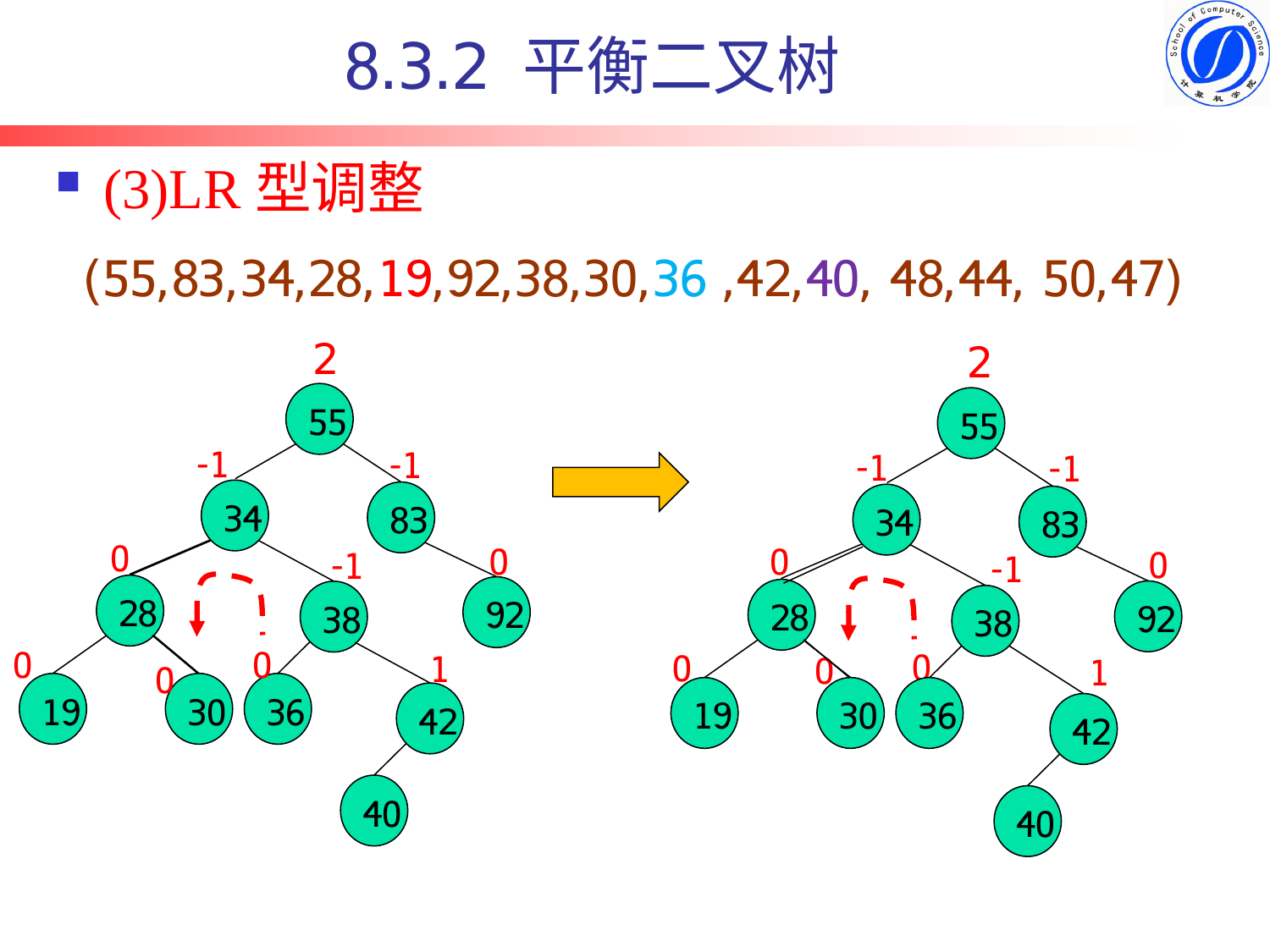

8.3.2 平衡二叉树
(3)LR型调整
(55,83,34,28,19,92,38,30,36 ,42,40, 48,44, 50,47)
2
2
-1
-1
0
0
-1
0
0
0
1
55
-1
83
0
92
-1
34
28
0
0
19
30
0
-1
38
42
40
0
1
36
55
83
92

34
28
19
30

38
42
40
36